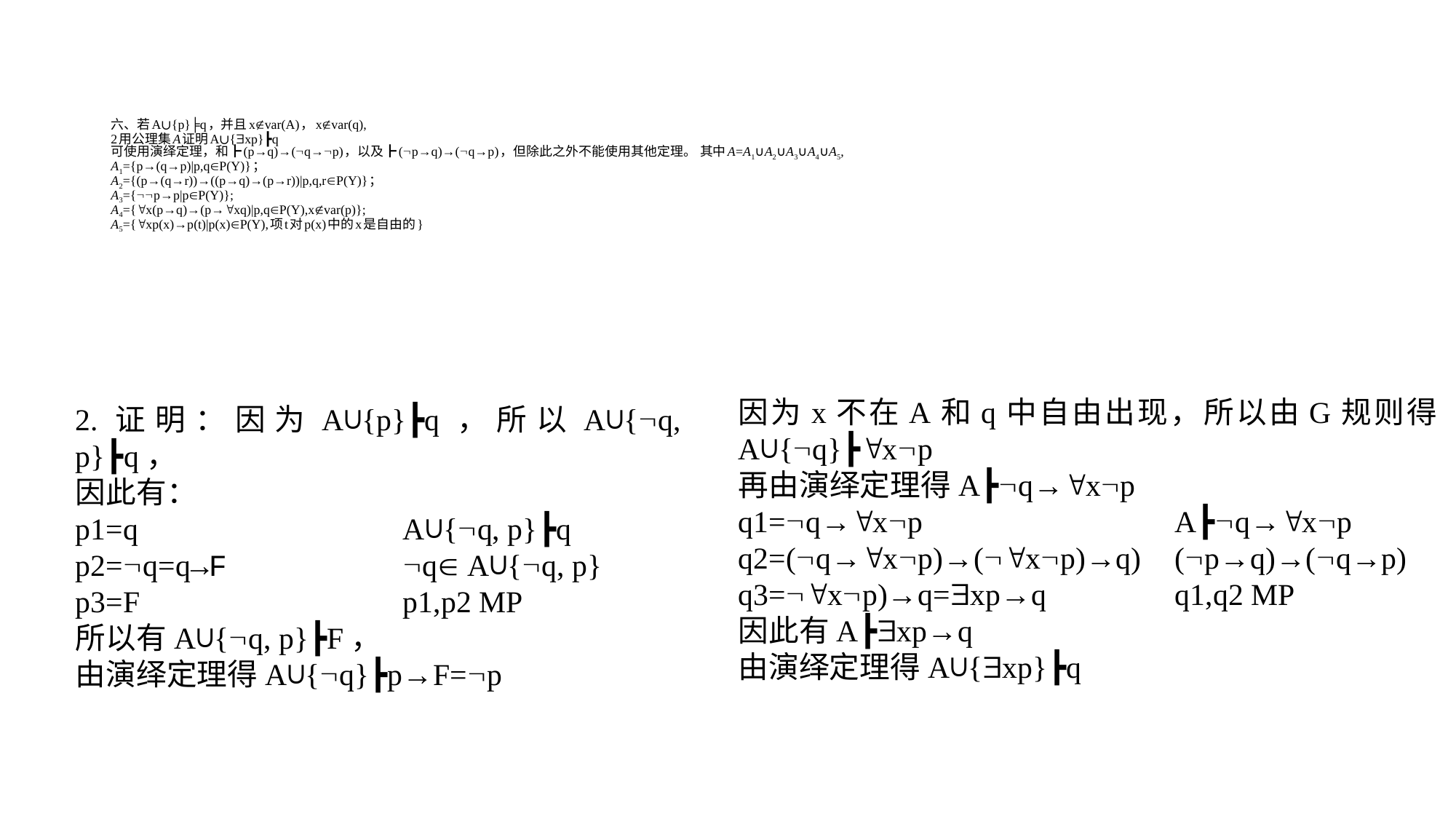

# 六、若A∪{p}╞q，并且x∉var(A)，x∉var(q), 2用公理集A证明A∪{∃xp}┣q 可使用演绎定理，和┣(p→q)→(¬q→¬p)，以及┣(¬p→q)→(¬q→p)，但除此之外不能使用其他定理。 其中A=A1∪A2∪A3∪A4∪A5, A1={p→(q→p)|p,q∈P(Y)}； A2={(p→(q→r))→((p→q)→(p→r))|p,q,r∈P(Y)}； A3={¬¬p→p|p∈P(Y)}; A4={∀x(p→q)→(p→∀xq)|p,q∈P(Y),x∉var(p)}; A5={∀xp(x)→p(t)|p(x)∈P(Y),项t对p(x)中的x是自由的}
因为x不在A和q中自由出现，所以由G规则得A∪{¬q}┣∀x¬p
再由演绎定理得A┣¬q→∀x¬p
q1=¬q→∀x¬p  			A┣¬q→∀x¬p
q2=(¬q→∀x¬p)→(¬∀x¬p)→q)  	(¬p→q)→(¬q→p)
q3=¬∀x¬p)→q=∃xp→q  		q1,q2 MP
因此有A┣∃xp→q
由演绎定理得A∪{∃xp}┣q
2.证明：因为A∪{p}┣q，所以A∪{¬q, p}┣q，
因此有：
p1=q   			A∪{¬q, p}┣q
p2=¬q=q→F   		¬q∈ A∪{¬q, p}
p3=F         		p1,p2 MP
所以有A∪{¬q, p}┣F，
由演绎定理得A∪{¬q}┣p→F=¬p